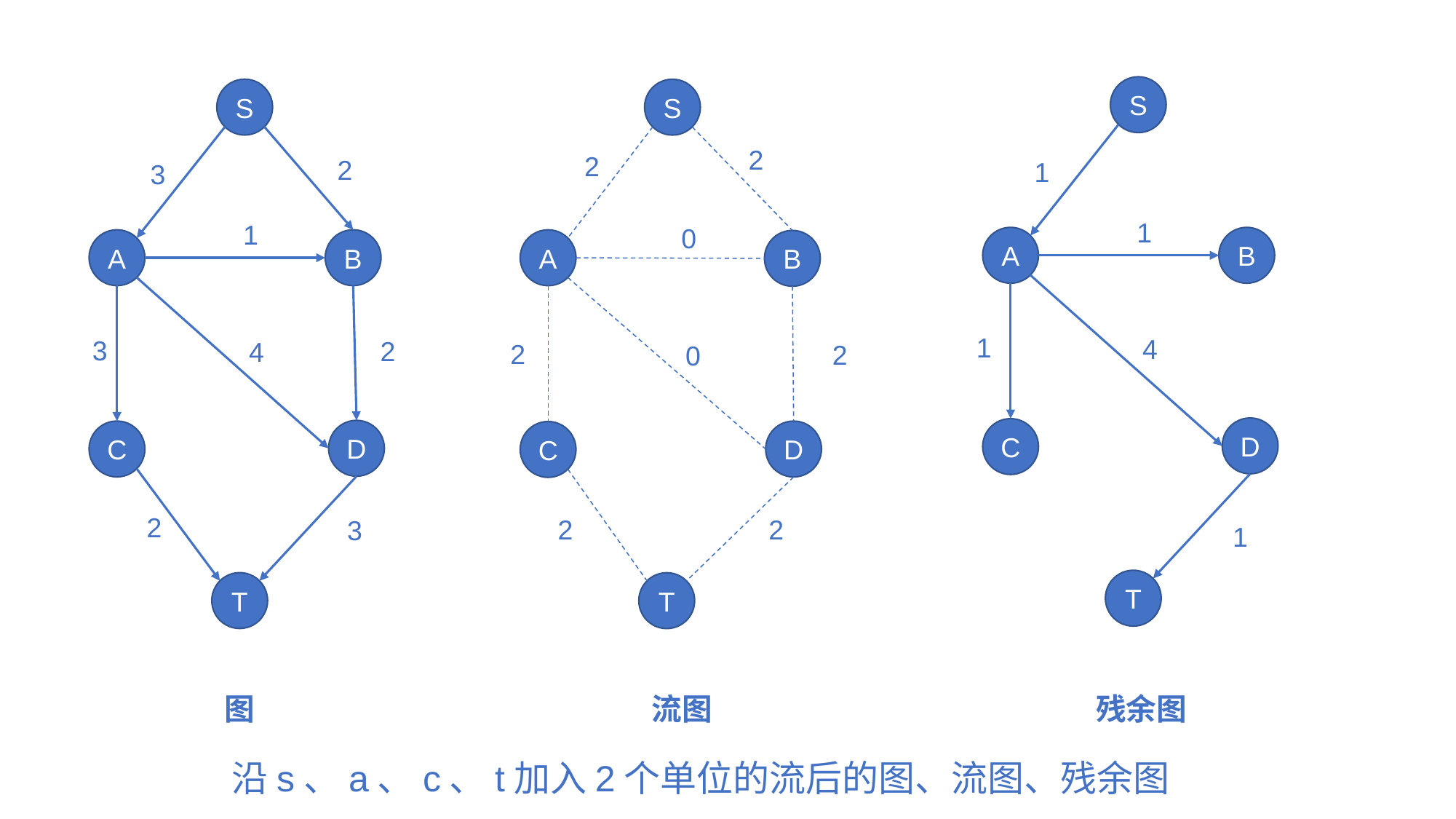

S
S
S
2
2
2
1
3
1
1
0
A
B
A
B
A
B
1
4
3
2
4
2
2
0
D
C
D
C
D
C
2
2
2
3
1
T
T
T
残余图
图
流图
沿s、a、c、t加入2个单位的流后的图、流图、残余图